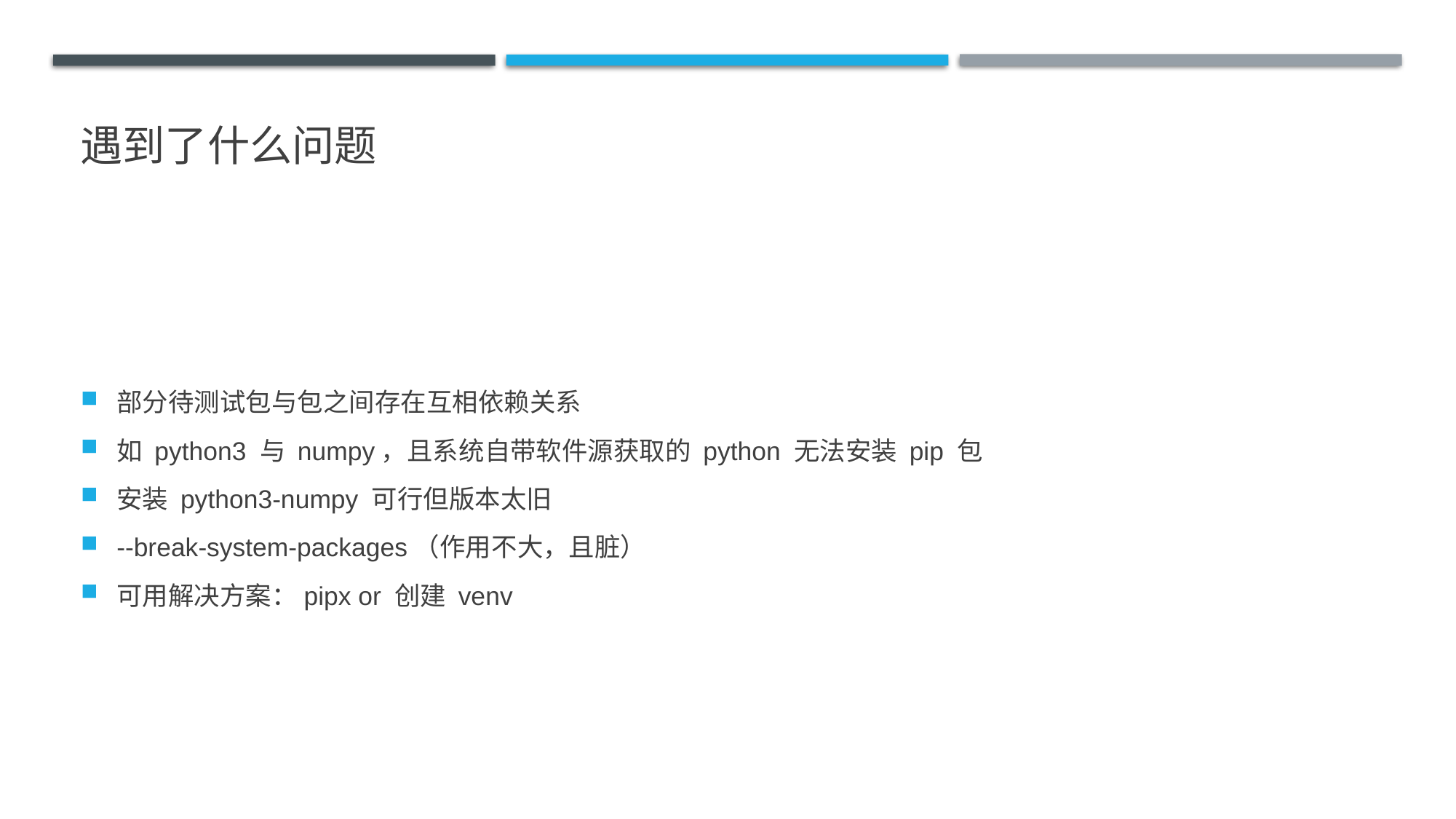

# 遇到了什么问题
部分待测试包与包之间存在互相依赖关系
如 python3 与 numpy，且系统自带软件源获取的 python 无法安装 pip 包
安装 python3-numpy 可行但版本太旧
--break-system-packages（作用不大，且脏）
可用解决方案：pipx or 创建 venv